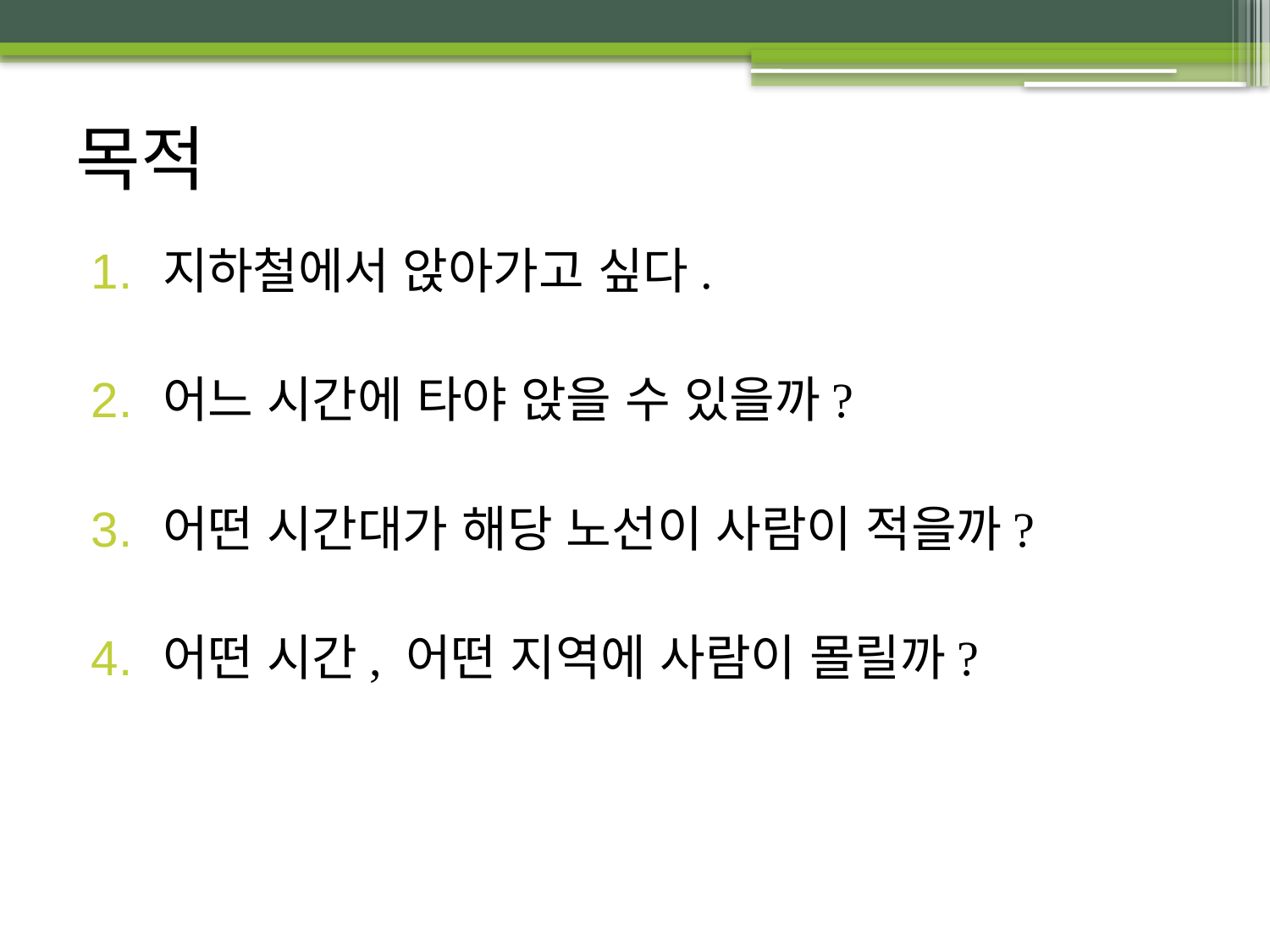

# 목적
지하철에서 앉아가고 싶다.

어느 시간에 타야 앉을 수 있을까?

어떤 시간대가 해당 노선이 사람이 적을까?

어떤 시간, 어떤 지역에 사람이 몰릴까?